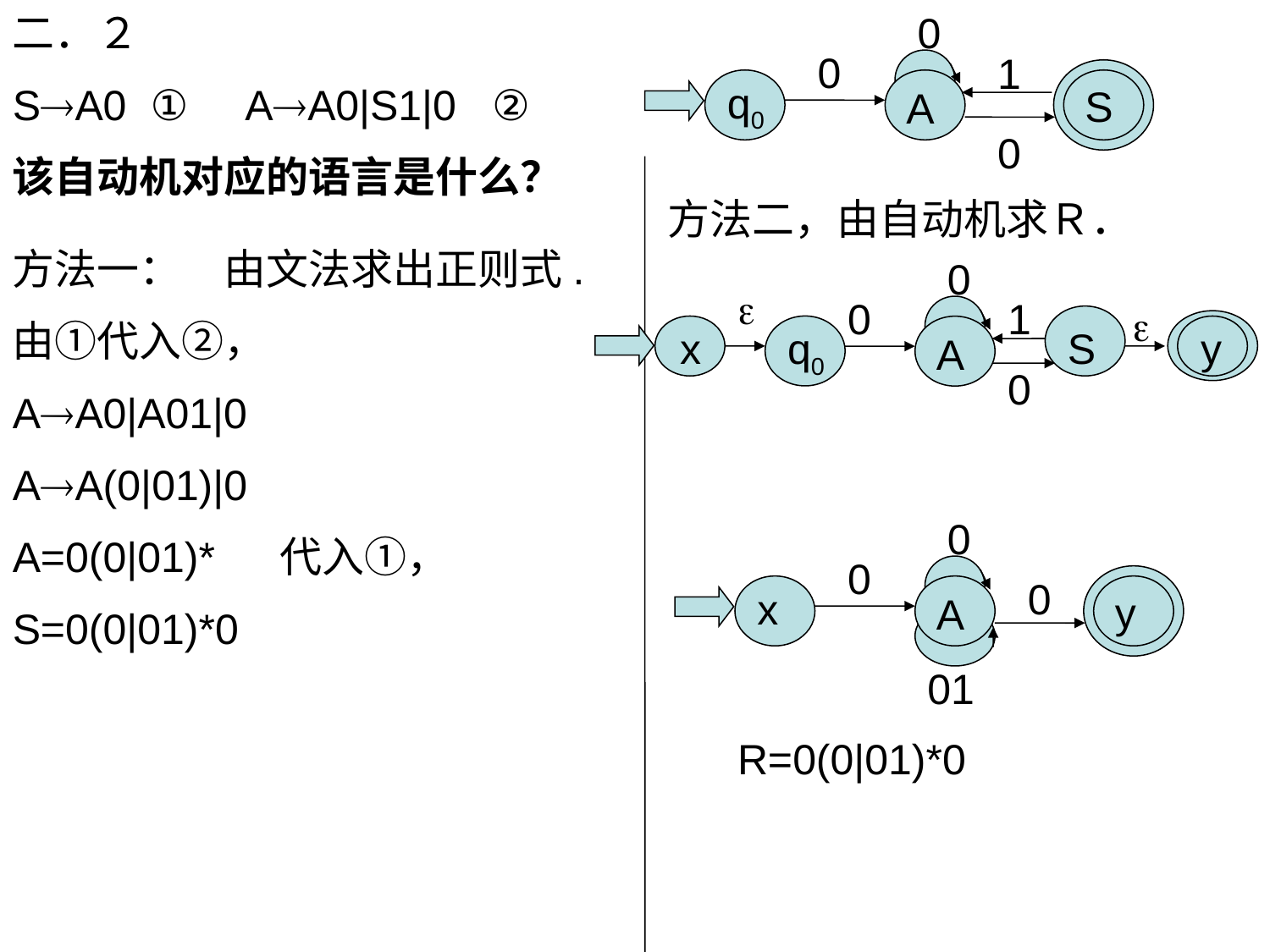

二．２
S→A0  ①     A→A0|S1|0   ②
该自动机对应的语言是什么？
0
0
1

S

q0

A

0

方法二，由自动机求Ｒ．
方法一：　由文法求出正则式.
由①代入②，
A→A0|A01|0
A→A(0|01)|0
A=0(0|01)* 　代入①，
S=0(0|01)*0

0
ε
0
1
ε

y

x

q0
S

A

0

0
0

0

y

x

A

01
R=0(0|01)*0